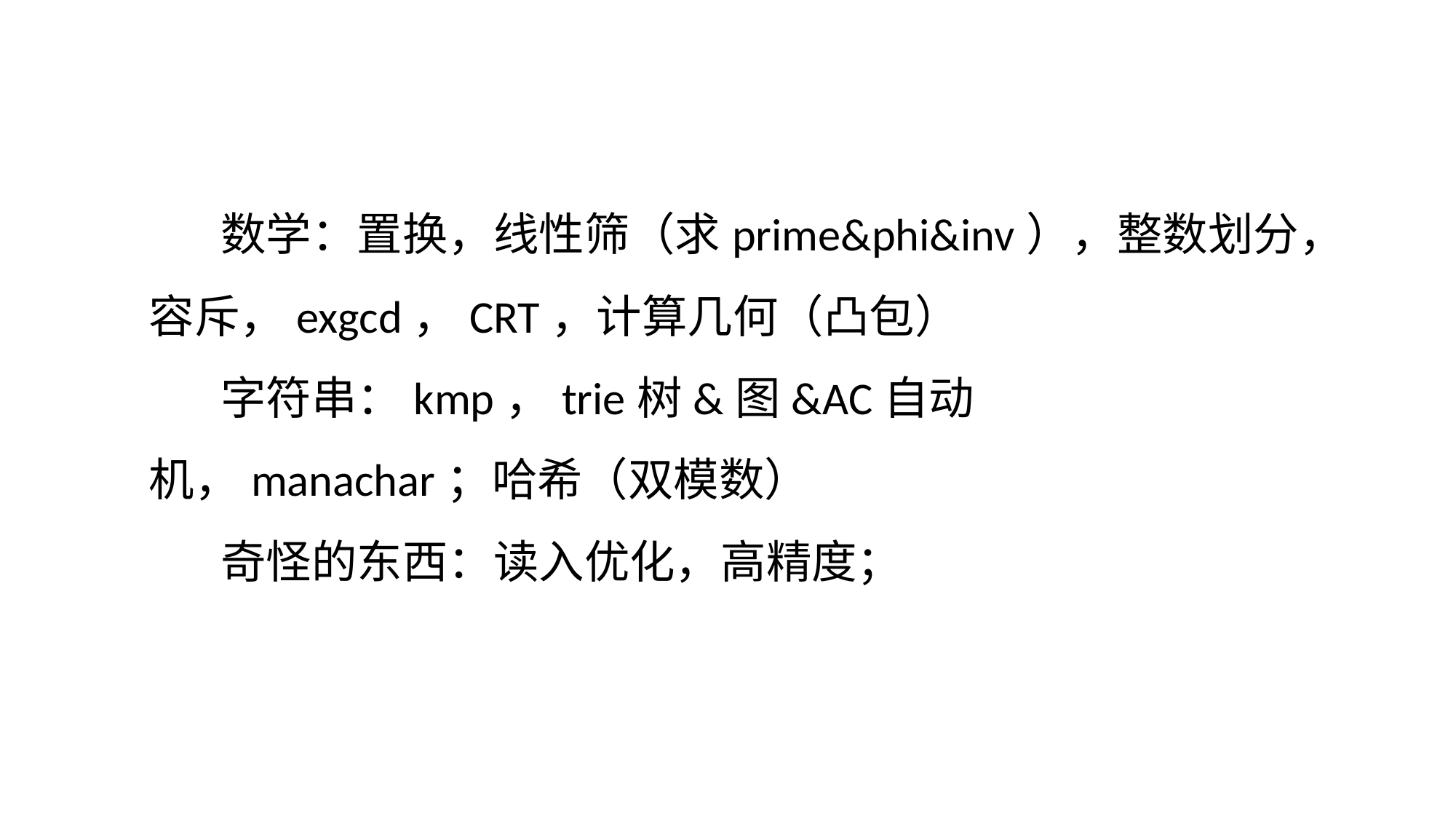

数学：置换，线性筛（求prime&phi&inv），整数划分，容斥，exgcd，CRT，计算几何（凸包）
字符串：kmp，trie树&图&AC自动机，manachar；哈希（双模数）
奇怪的东西：读入优化，高精度；